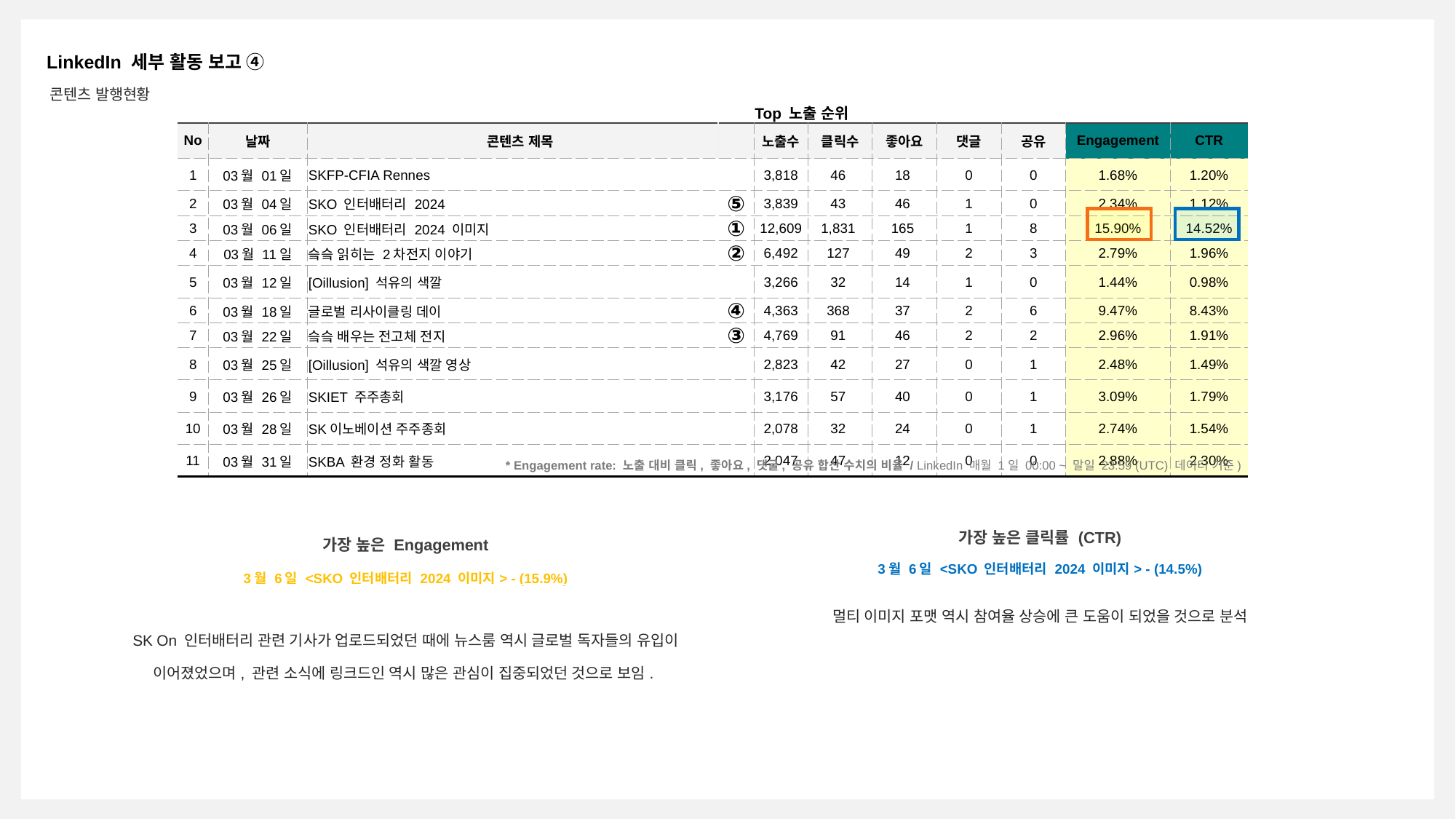

LinkedIn 세부 활동 보고 ④
콘텐츠 발행현황
Top 노출 순위
| No | 날짜 | 콘텐츠 제목 |  | 노출수 | 클릭수 | 좋아요 | 댓글 | 공유 | Engagement | CTR |
| --- | --- | --- | --- | --- | --- | --- | --- | --- | --- | --- |
| 1 | 03월 01일 | SKFP-CFIA Rennes |  | 3,818 | 46 | 18 | 0 | 0 | 1.68% | 1.20% |
| 2 | 03월 04일 | SKO 인터배터리 2024 | ⑤ | 3,839 | 43 | 46 | 1 | 0 | 2.34% | 1.12% |
| 3 | 03월 06일 | SKO 인터배터리 2024 이미지 | ① | 12,609 | 1,831 | 165 | 1 | 8 | 15.90% | 14.52% |
| 4 | 03월 11일 | 슼슼 읽히는 2차전지 이야기 | ② | 6,492 | 127 | 49 | 2 | 3 | 2.79% | 1.96% |
| 5 | 03월 12일 | [Oillusion] 석유의 색깔 |  | 3,266 | 32 | 14 | 1 | 0 | 1.44% | 0.98% |
| 6 | 03월 18일 | 글로벌 리사이클링 데이 | ④ | 4,363 | 368 | 37 | 2 | 6 | 9.47% | 8.43% |
| 7 | 03월 22일 | 슼슼 배우는 전고체 전지 | ③ | 4,769 | 91 | 46 | 2 | 2 | 2.96% | 1.91% |
| 8 | 03월 25일 | [Oillusion] 석유의 색깔 영상 |  | 2,823 | 42 | 27 | 0 | 1 | 2.48% | 1.49% |
| 9 | 03월 26일 | SKIET 주주총회 |  | 3,176 | 57 | 40 | 0 | 1 | 3.09% | 1.79% |
| 10 | 03월 28일 | SK이노베이션 주주종회 |  | 2,078 | 32 | 24 | 0 | 1 | 2.74% | 1.54% |
| 11 | 03월 31일 | SKBA 환경 정화 활동 |  | 2,047 | 47 | 12 | 0 | 0 | 2.88% | 2.30% |

 * Engagement rate: 노출 대비 클릭, 좋아요, 댓글, 공유 합산 수치의 비율 / LinkedIn 매월 1일 00:00 ~ 말일 23:59 (UTC) 데이터 기준)
| 가장 높은 클릭률 (CTR) |
| --- |
| 3월 6일 <SKO 인터배터리 2024 이미지> - (14.5%) |
| 멀티 이미지 포맷 역시 참여율 상승에 큰 도움이 되었을 것으로 분석 |
| 가장 높은 Engagement |
| --- |
| 3월 6일 <SKO 인터배터리 2024 이미지> - (15.9%) |
| SK On 인터배터리 관련 기사가 업로드되었던 때에 뉴스룸 역시 글로벌 독자들의 유입이 이어졌었으며, 관련 소식에 링크드인 역시 많은 관심이 집중되었던 것으로 보임. |